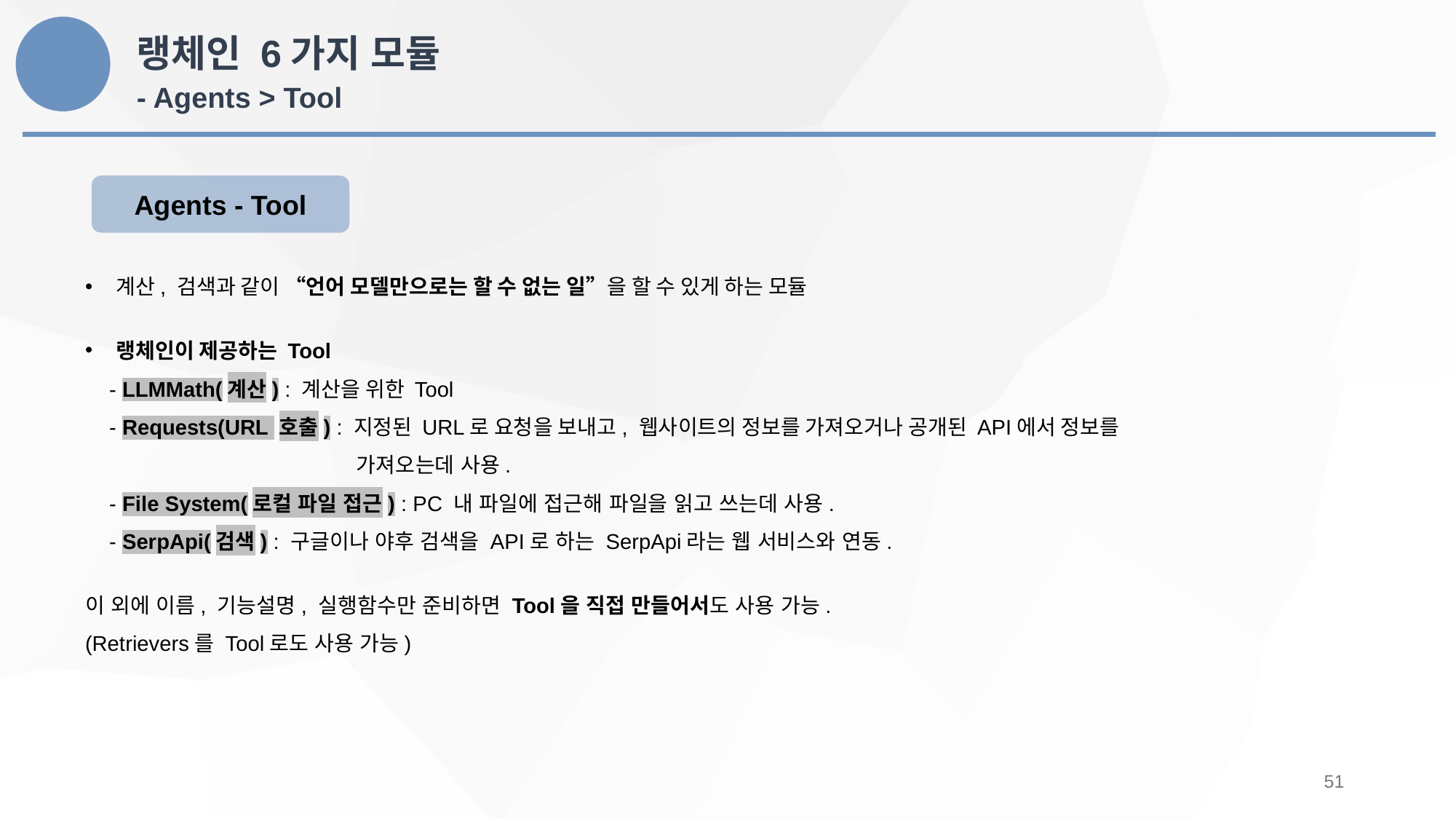

랭체인 6가지 모듈
- Agents > Tool
Agents - Tool
계산, 검색과 같이 “언어 모델만으로는 할 수 없는 일”을 할 수 있게 하는 모듈

랭체인이 제공하는 Tool
    - LLMMath(계산) : 계산을 위한 Tool
    - Requests(URL 호출) : 지정된 URL로 요청을 보내고, 웹사이트의 정보를 가져오거나 공개된 API에서 정보를
 		        가져오는데 사용.
    - File System(로컬 파일 접근) : PC 내 파일에 접근해 파일을 읽고 쓰는데 사용.
    - SerpApi(검색) : 구글이나 야후 검색을 API로 하는 SerpApi라는 웹 서비스와 연동.

이 외에 이름, 기능설명, 실행함수만 준비하면 Tool을 직접 만들어서도 사용 가능.
(Retrievers를 Tool로도 사용 가능)
51